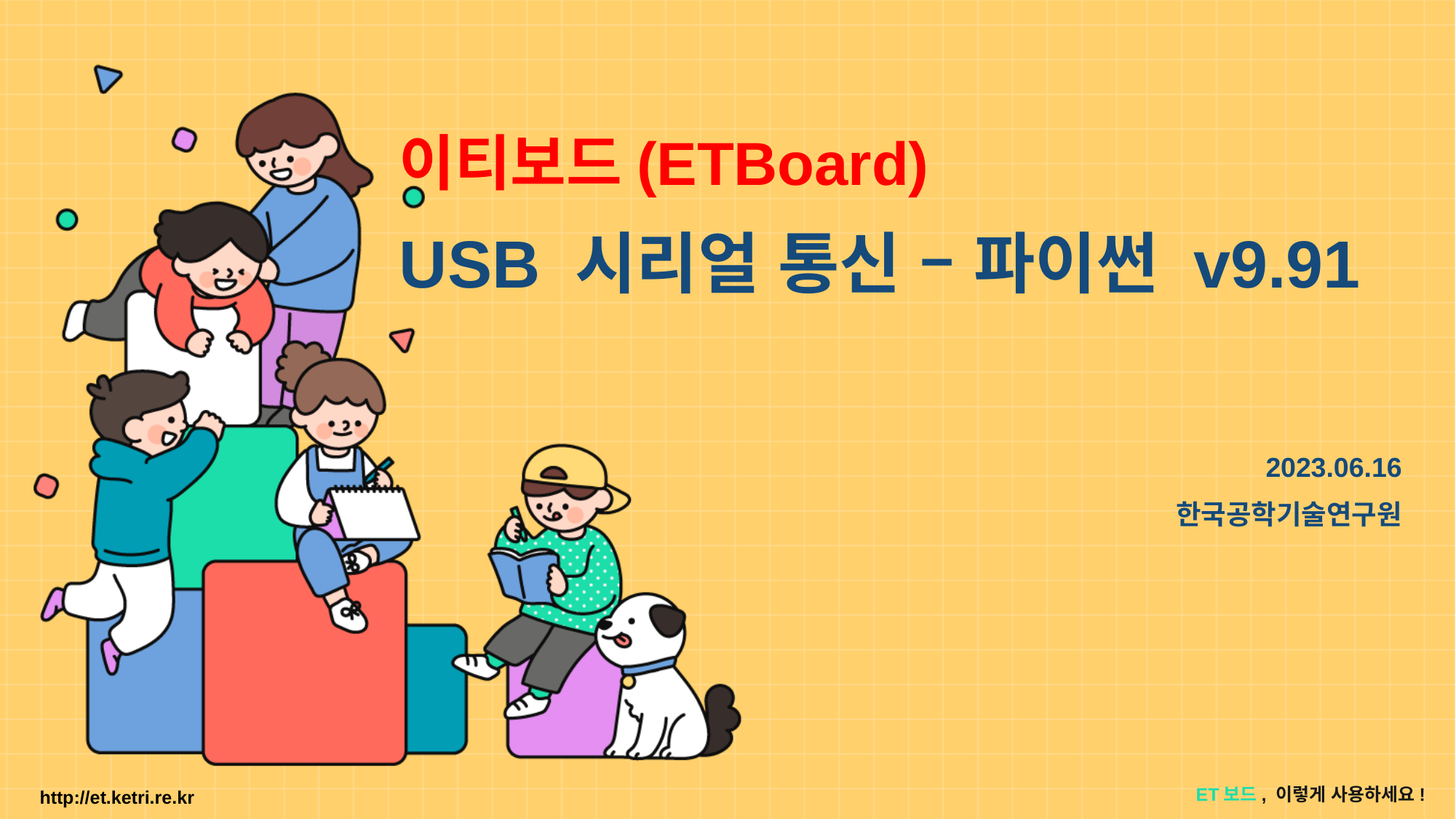

# 이티보드(ETBoard) USB 시리얼 통신 – 파이썬 v9.91
2023.06.16

한국공학기술연구원